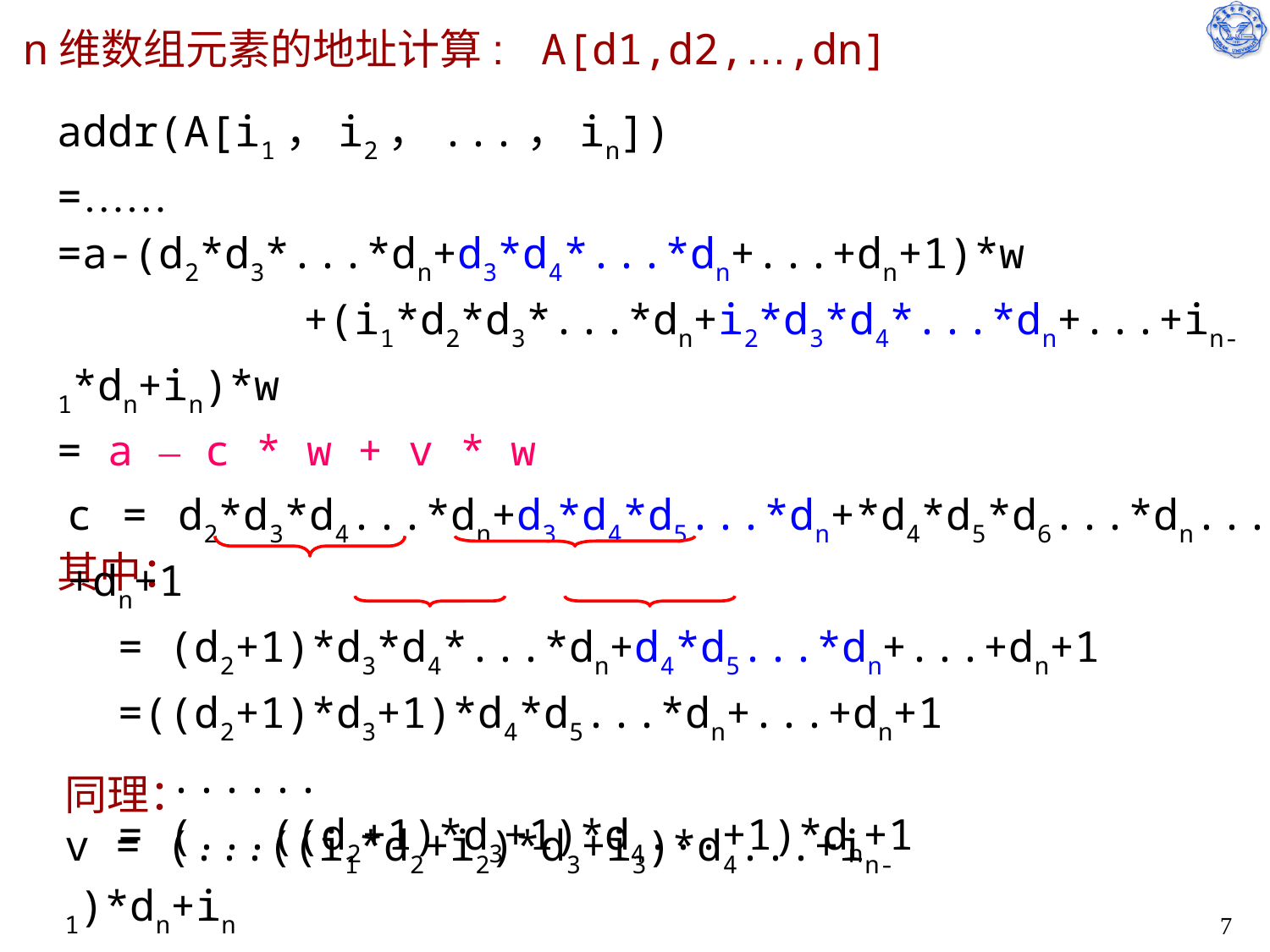

# n维数组元素的地址计算:  A[d1,d2,…,dn]
addr(A[i1，i2，...，in])
=……
=a-(d2*d3*...*dn+d3*d4*...*dn+...+dn+1)*w
   +(i1*d2*d3*...*dn+i2*d3*d4*...*dn+...+in-1*dn+in)*w
= a – c * w + v * w

其中：

c = d2*d3*d4...*dn+d3*d4*d5...*dn+*d4*d5*d6...*dn...+dn+1
  = (d2+1)*d3*d4*...*dn+d4*d5...*dn+...+dn+1
  =((d2+1)*d3+1)*d4*d5...*dn+...+dn+1
    ......
  = (...((d2+1)*d3+1)*d4...+1)*dn+1

同理：
v = (...((i1*d2+i2)*d3+i3)*d4...+in-1)*dn+in
7